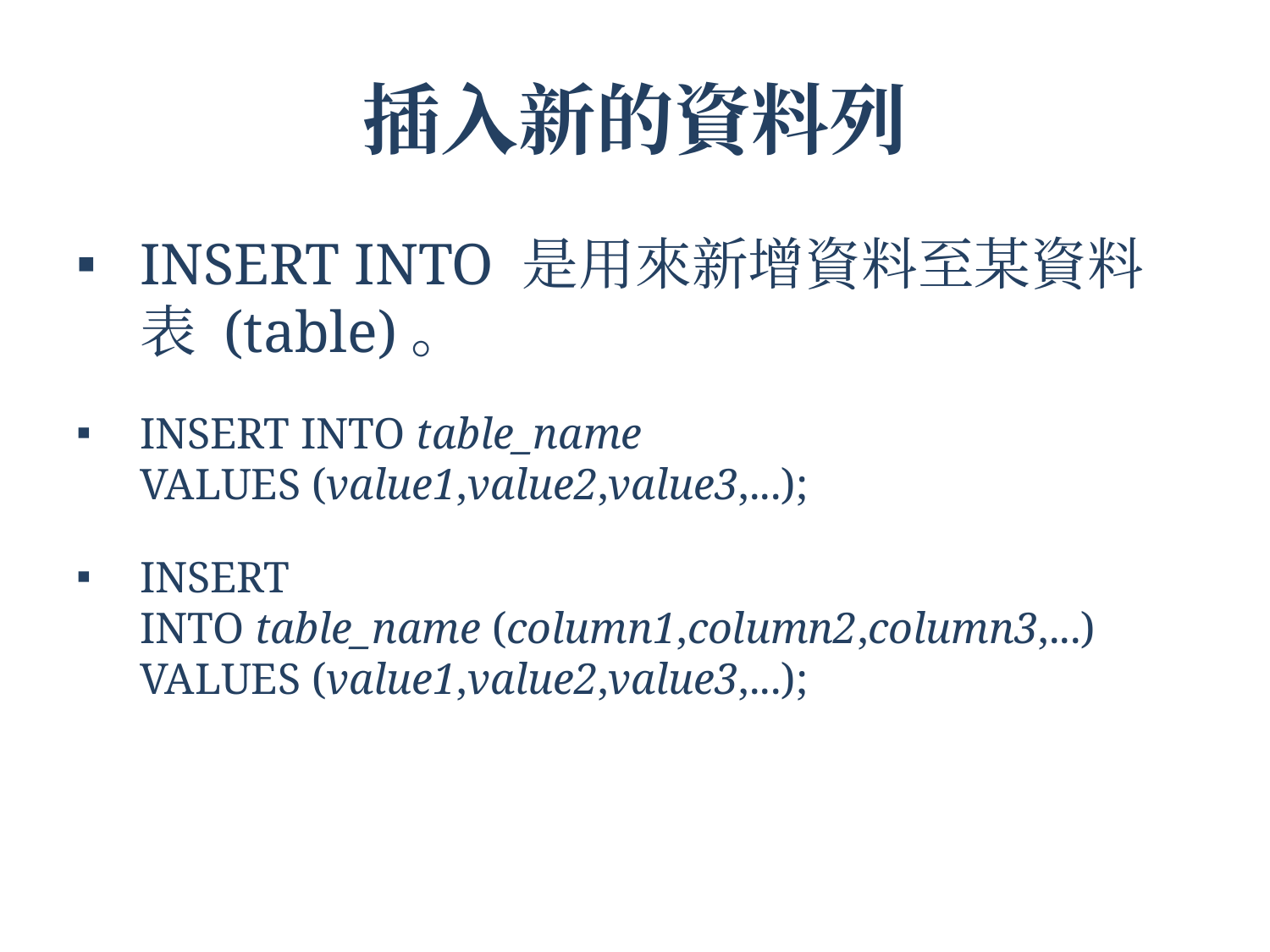

# 插入新的資料列
INSERT INTO 是用來新增資料至某資料表 (table)。
INSERT INTO table_name
VALUES (value1,value2,value3,...);
INSERT INTO table_name (column1,column2,column3,...)
VALUES (value1,value2,value3,...);